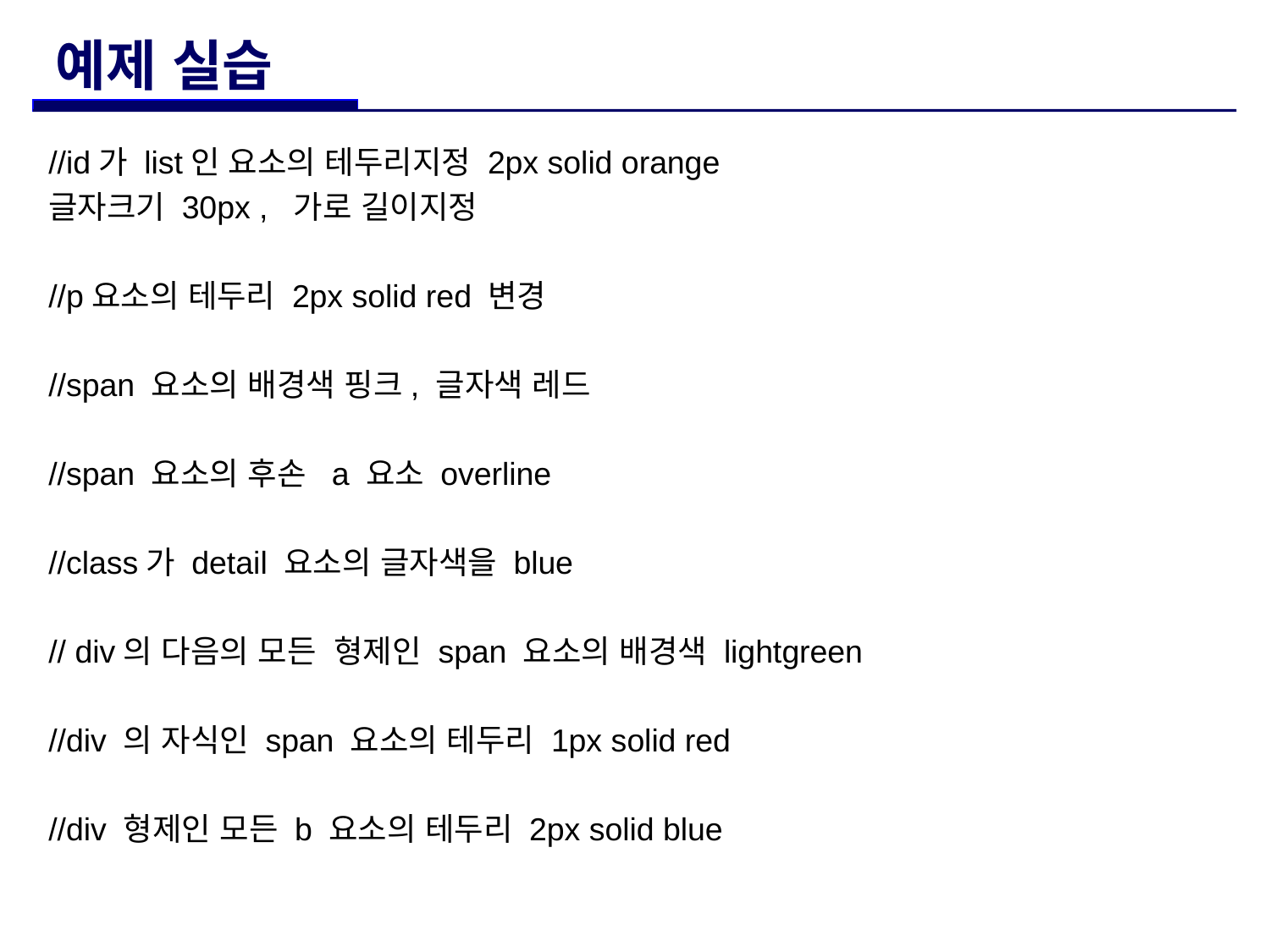

# 예제 실습
//id가 list인 요소의 테두리지정 2px solid orange
글자크기 30px ,  가로 길이지정

//p요소의 테두리 2px solid red 변경

//span 요소의 배경색 핑크, 글자색 레드

//span 요소의 후손  a 요소 overline

//class가 detail 요소의 글자색을 blue

// div의 다음의 모든  형제인 span 요소의 배경색 lightgreen

//div 의 자식인 span 요소의 테두리 1px solid red

//div 형제인 모든 b 요소의 테두리 2px solid blue